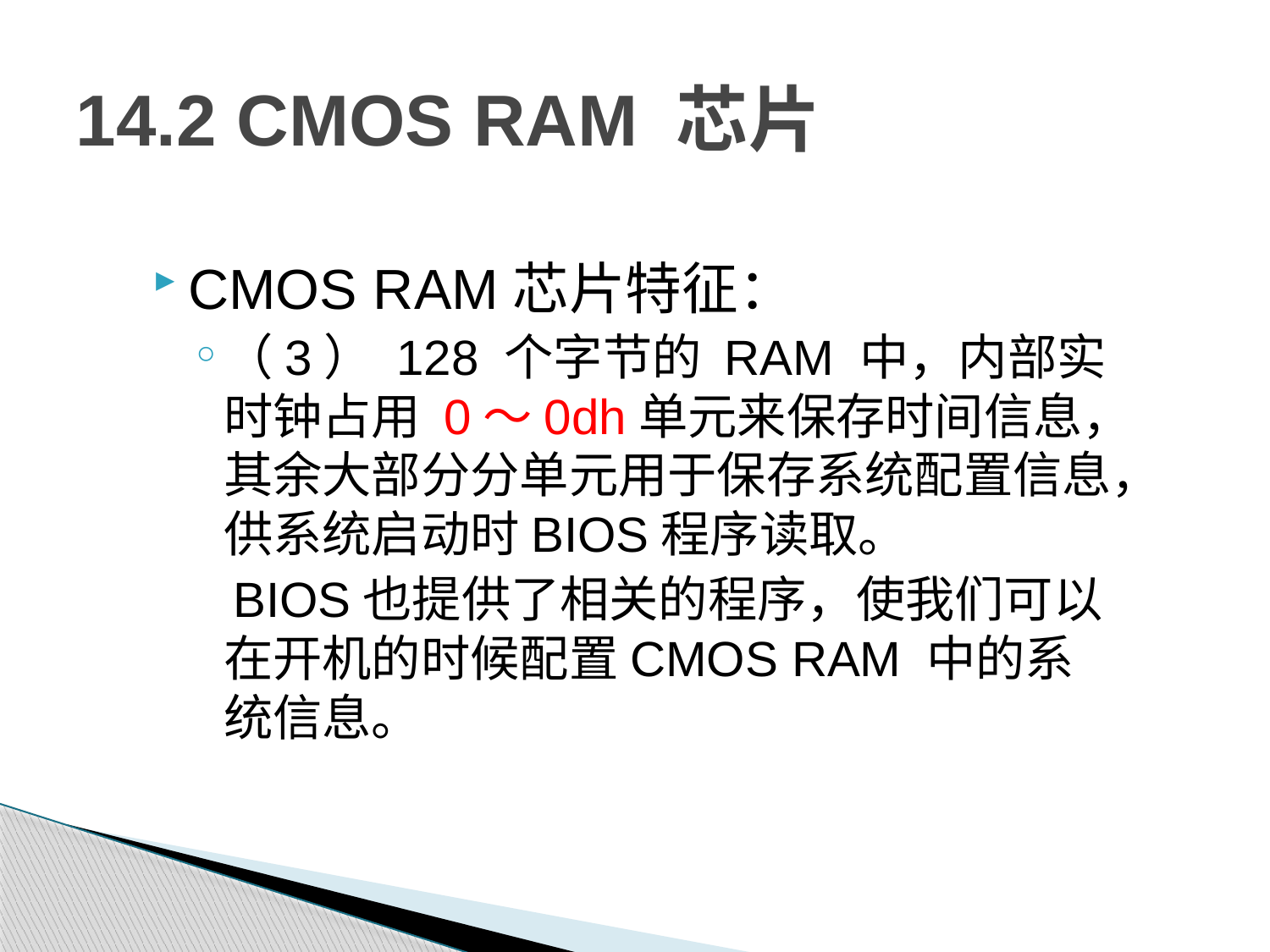

# 14.2 CMOS RAM 芯片
CMOS RAM芯片特征：
（3） 128 个字节的 RAM 中，内部实时钟占用 0～0dh单元来保存时间信息，其余大部分分单元用于保存系统配置信息，供系统启动时BIOS程序读取。
   BIOS也提供了相关的程序，使我们可以在开机的时候配置CMOS RAM 中的系统信息。